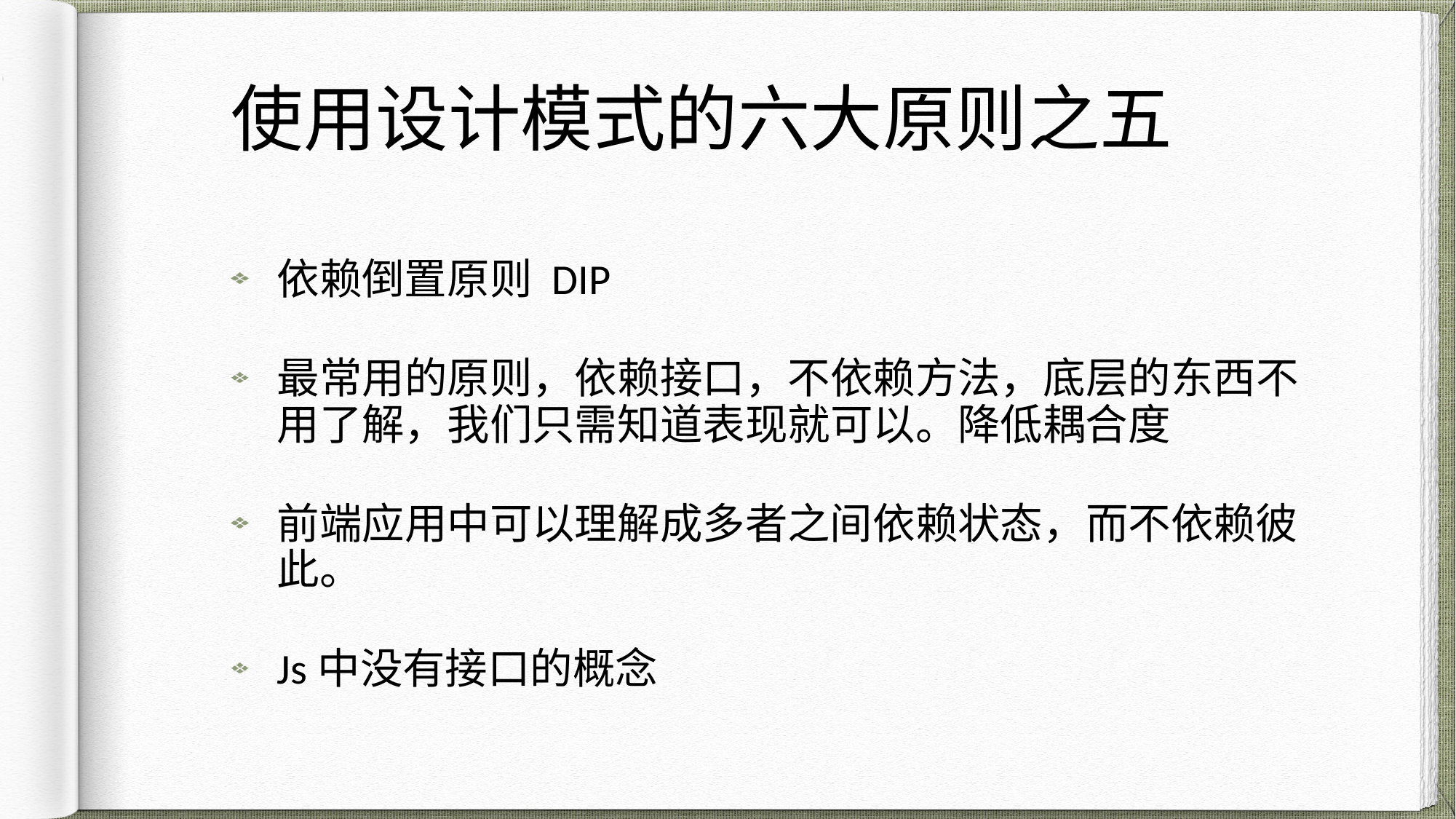

# 使用设计模式的六大原则之五
依赖倒置原则 DIP
最常用的原则，依赖接口，不依赖方法，底层的东西不用了解，我们只需知道表现就可以。降低耦合度
前端应用中可以理解成多者之间依赖状态，而不依赖彼此。
Js中没有接口的概念